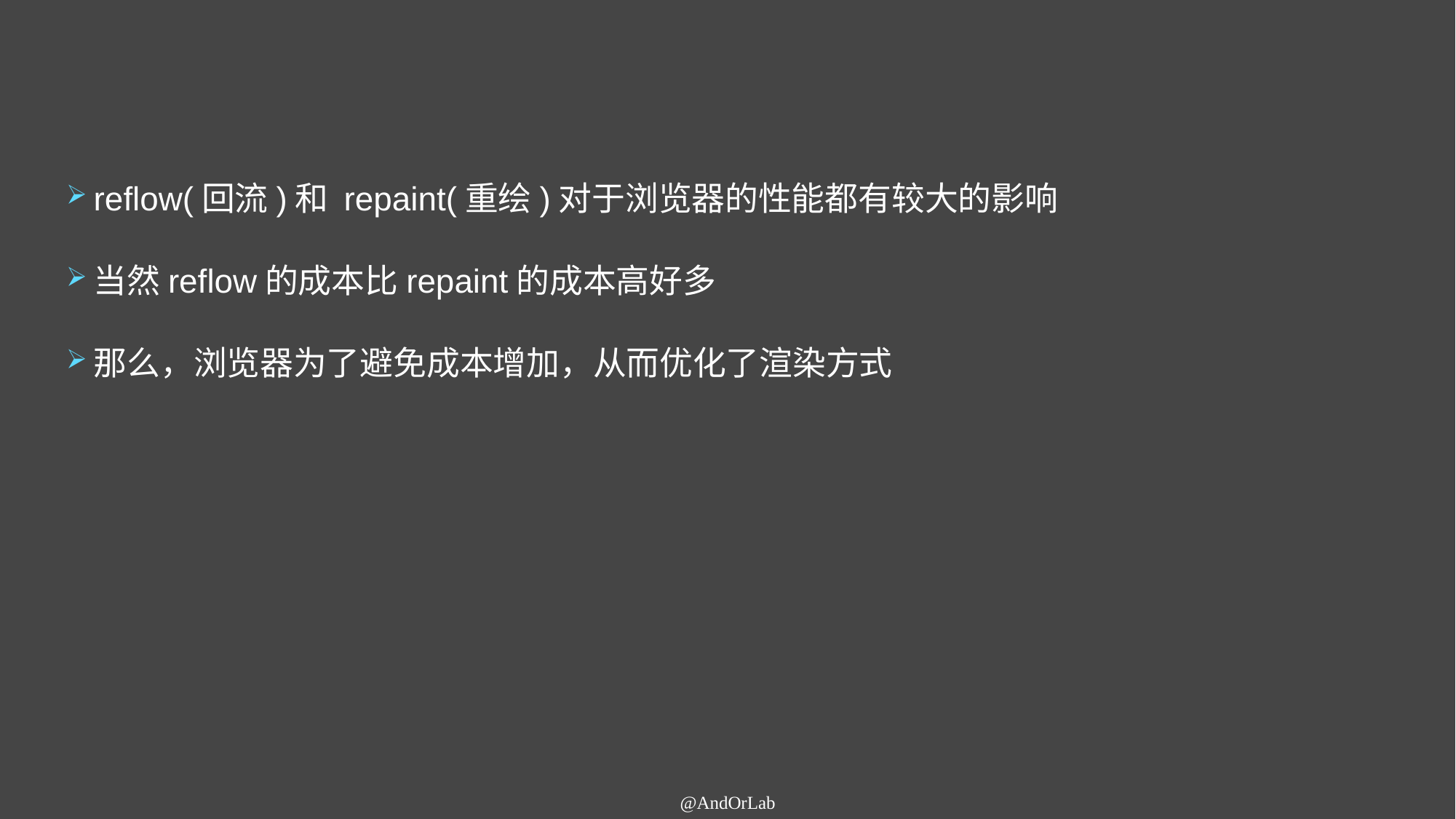

reflow(回流)和 repaint(重绘)对于浏览器的性能都有较大的影响

当然reflow的成本比repaint的成本高好多

那么，浏览器为了避免成本增加，从而优化了渲染方式
@AndOrLab